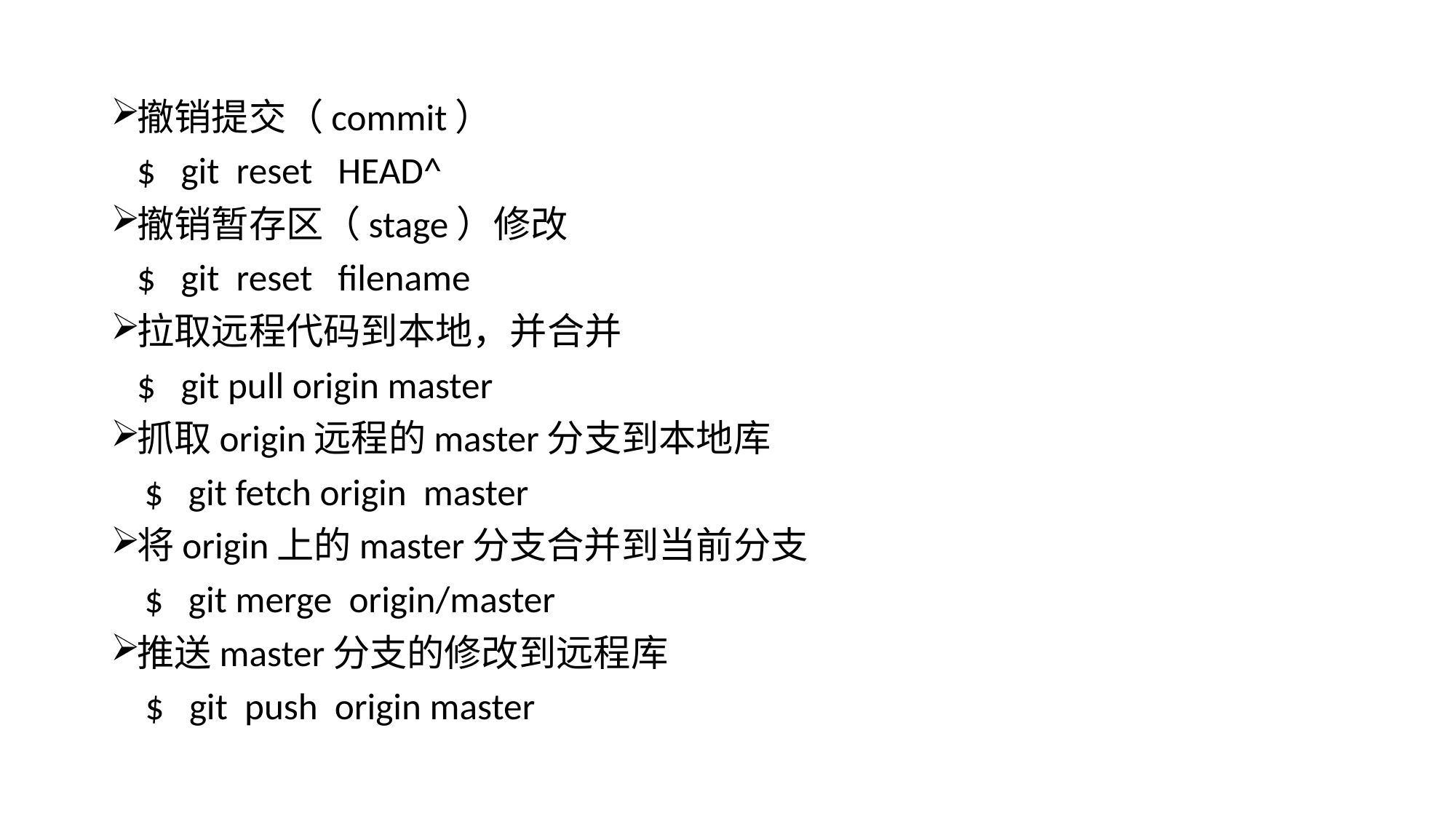

撤销提交（commit）
	$   git  reset   HEAD^
撤销暂存区（stage）修改
	$   git  reset   filename
拉取远程代码到本地，并合并
	$   git pull origin master
抓取origin远程的master分支到本地库
    $   git fetch origin  master
将origin上的master分支合并到当前分支
    $   git merge  origin/master
推送master分支的修改到远程库
	 $   git  push  origin master